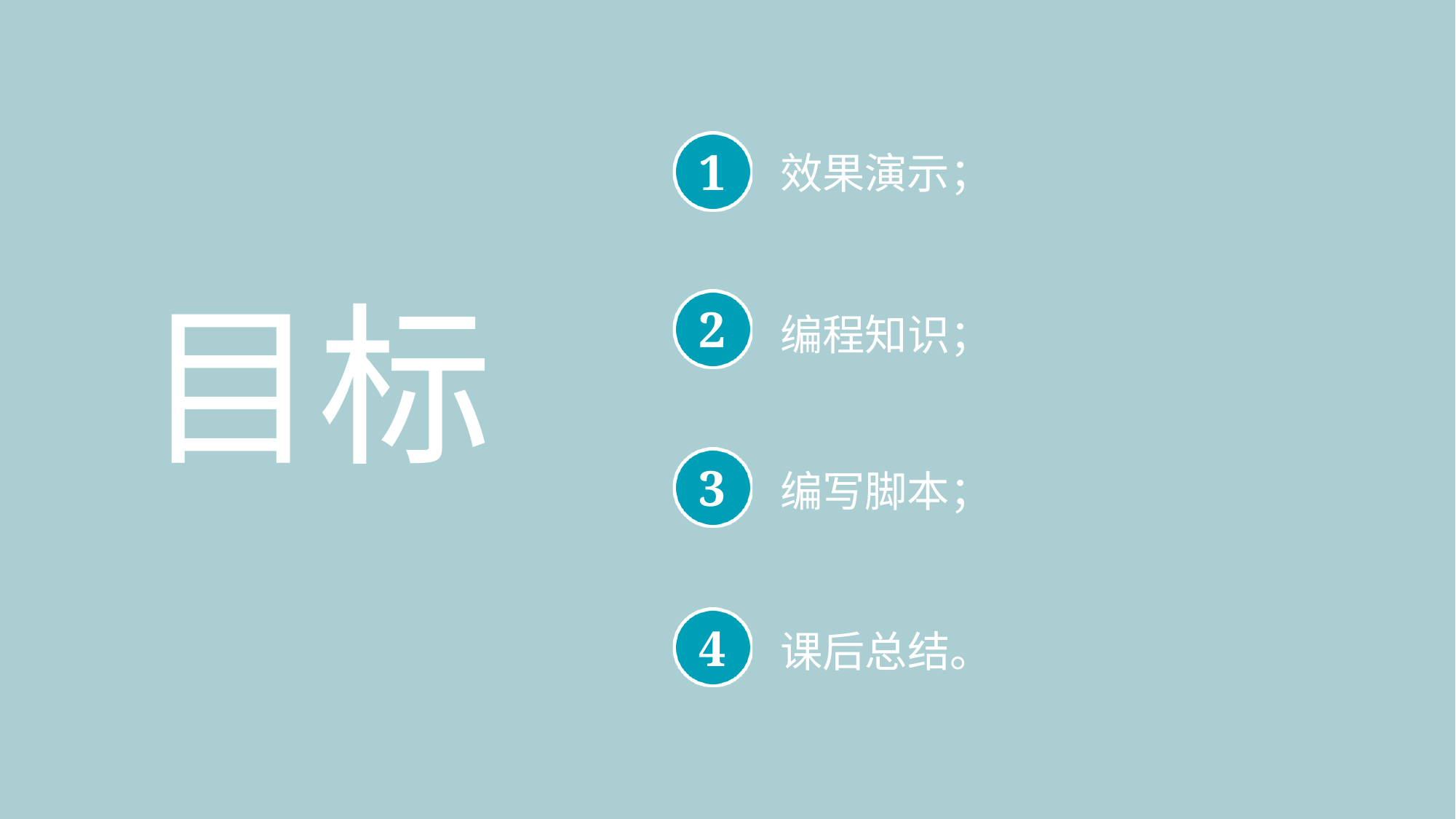

1
效果演示；
目标

2
编程知识；

3
编写脚本；

4
课后总结。